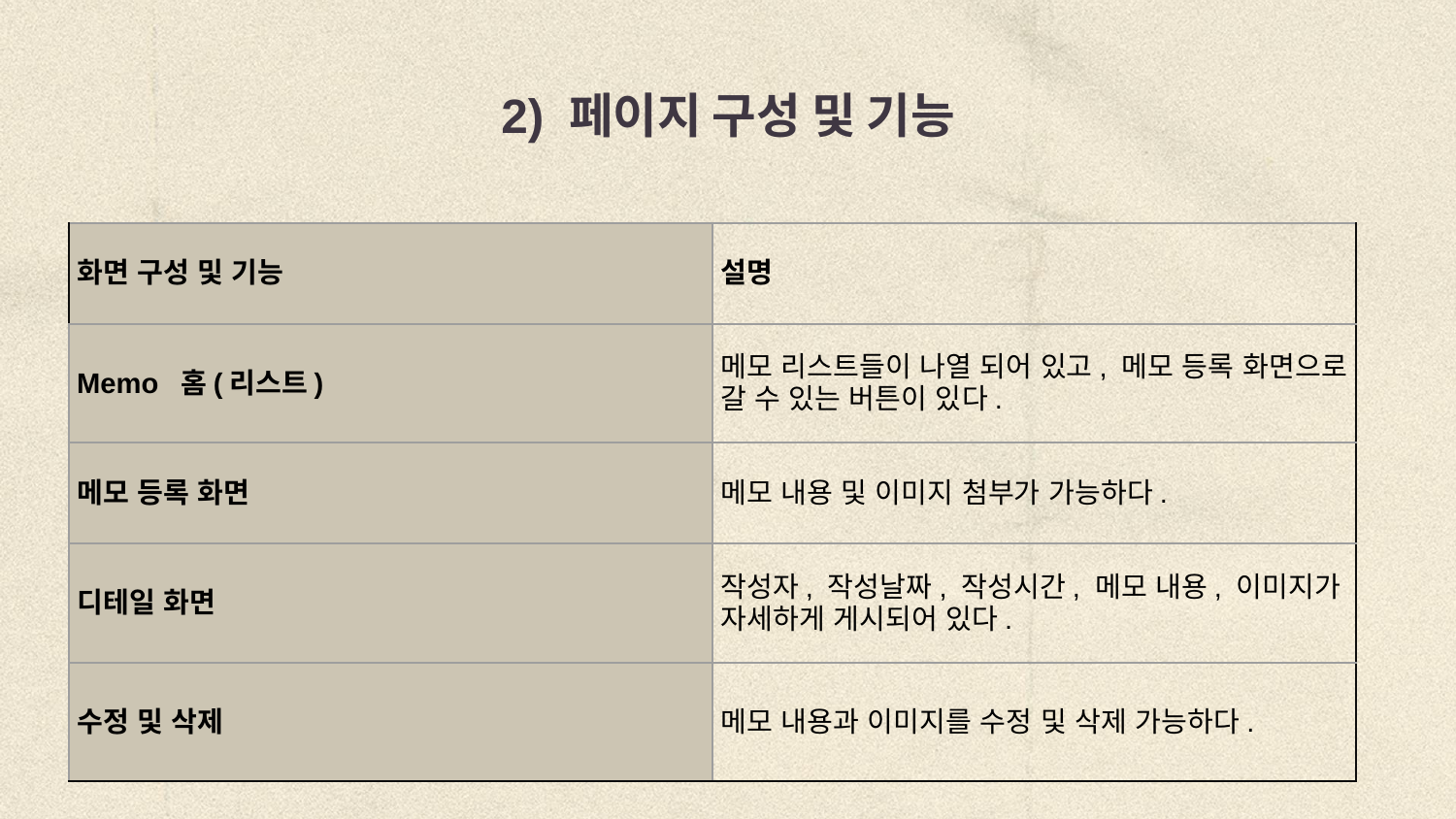

# 2) 페이지 구성 및 기능
| 화면 구성 및 기능 | 설명 |
| --- | --- |
| Memo 홈(리스트) | 메모 리스트들이 나열 되어 있고, 메모 등록 화면으로 갈 수 있는 버튼이 있다. |
| 메모 등록 화면 | 메모 내용 및 이미지 첨부가 가능하다. |
| 디테일 화면 | 작성자, 작성날짜, 작성시간, 메모 내용, 이미지가 자세하게 게시되어 있다. |
| 수정 및 삭제 | 메모 내용과 이미지를 수정 및 삭제 가능하다. |